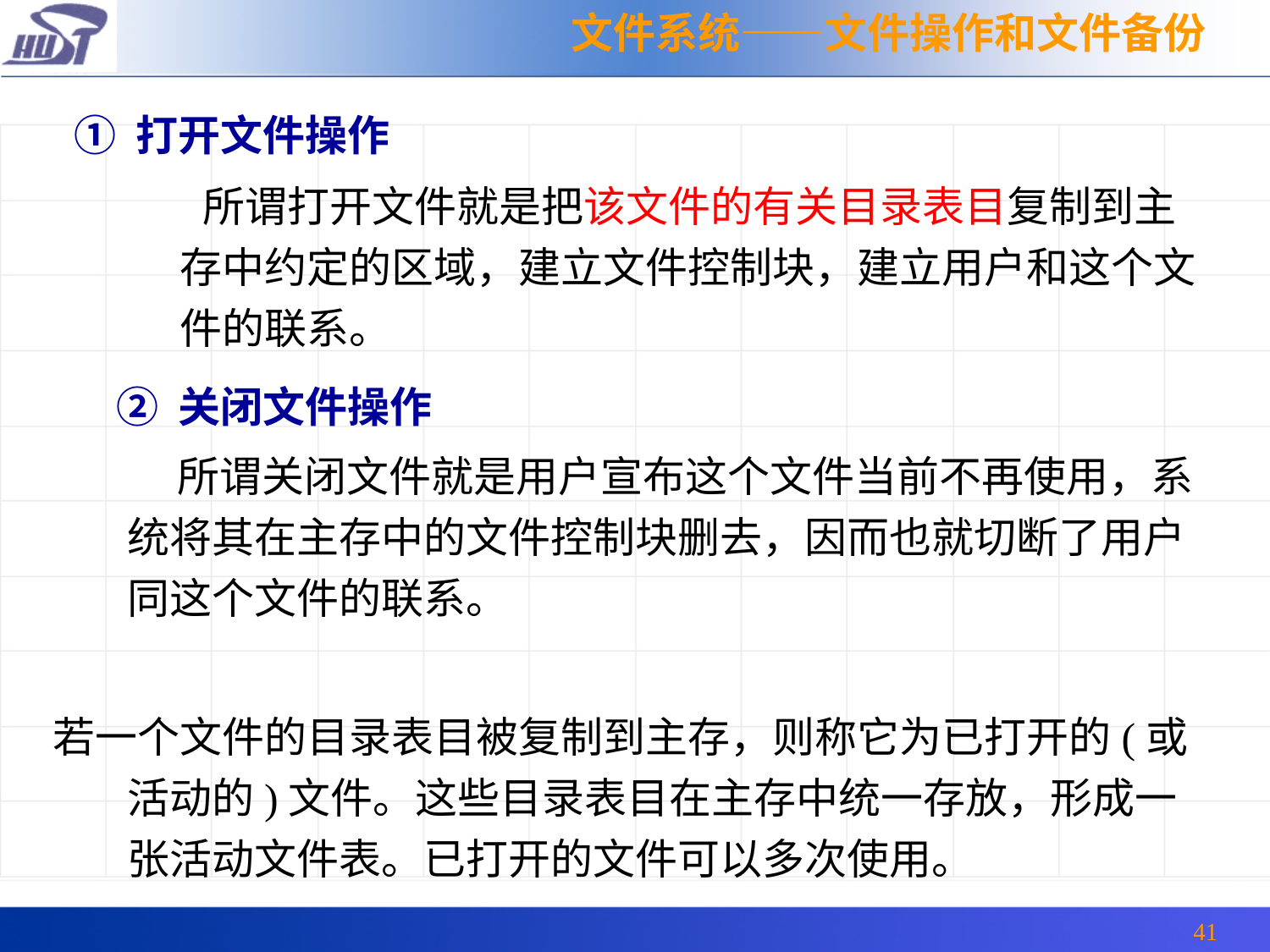

文件系统——文件操作和文件备份
  ① 打开文件操作
        所谓打开文件就是把该文件的有关目录表目复制到主存中约定的区域，建立文件控制块，建立用户和这个文件的联系。
② 关闭文件操作
            所谓关闭文件就是用户宣布这个文件当前不再使用，系统将其在主存中的文件控制块删去，因而也就切断了用户同这个文件的联系。

若一个文件的目录表目被复制到主存，则称它为已打开的(或活动的)文件。这些目录表目在主存中统一存放，形成一张活动文件表。已打开的文件可以多次使用。
41